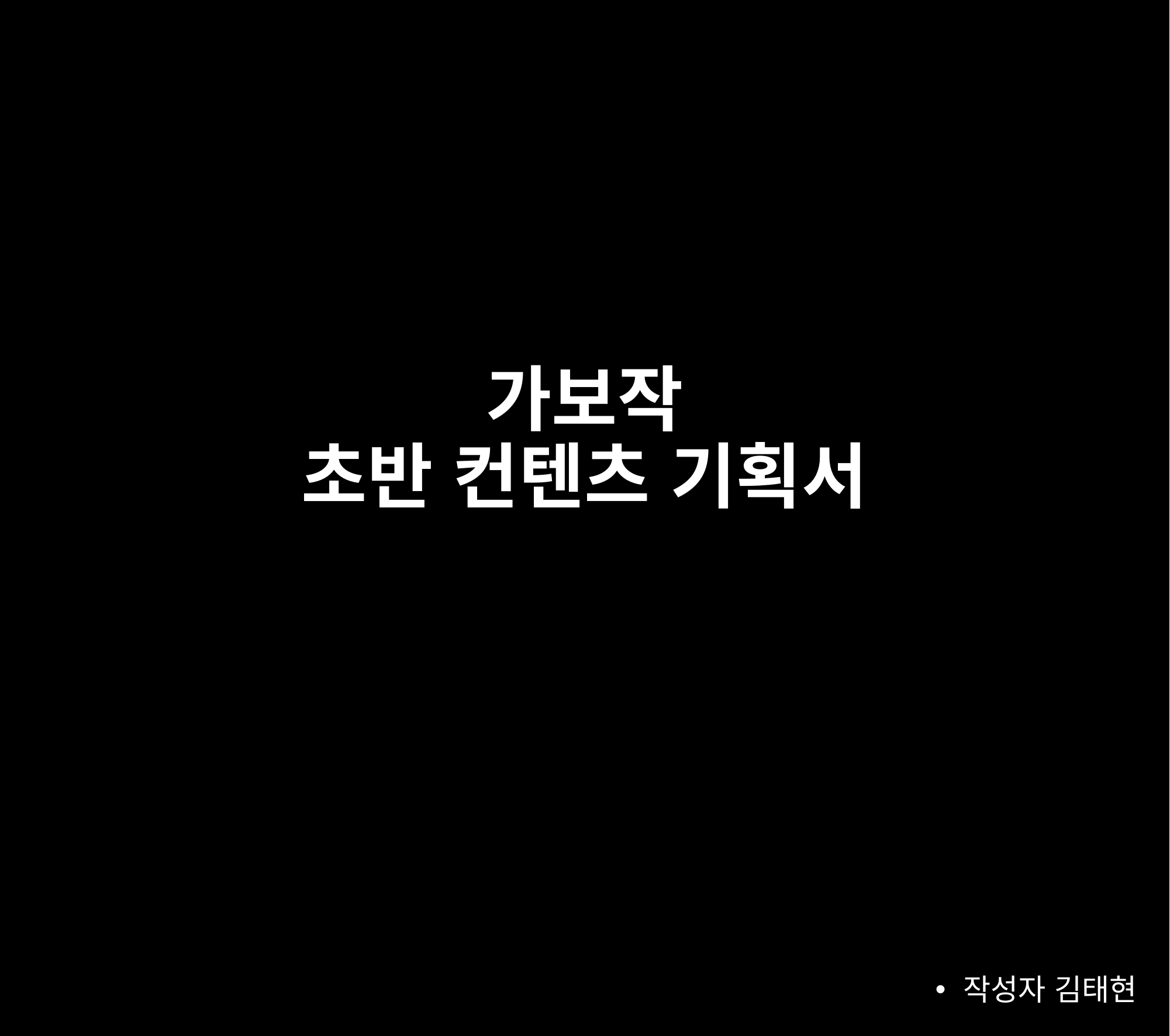

# 가보작 초반 컨텐츠 기획서
작성자 김태현